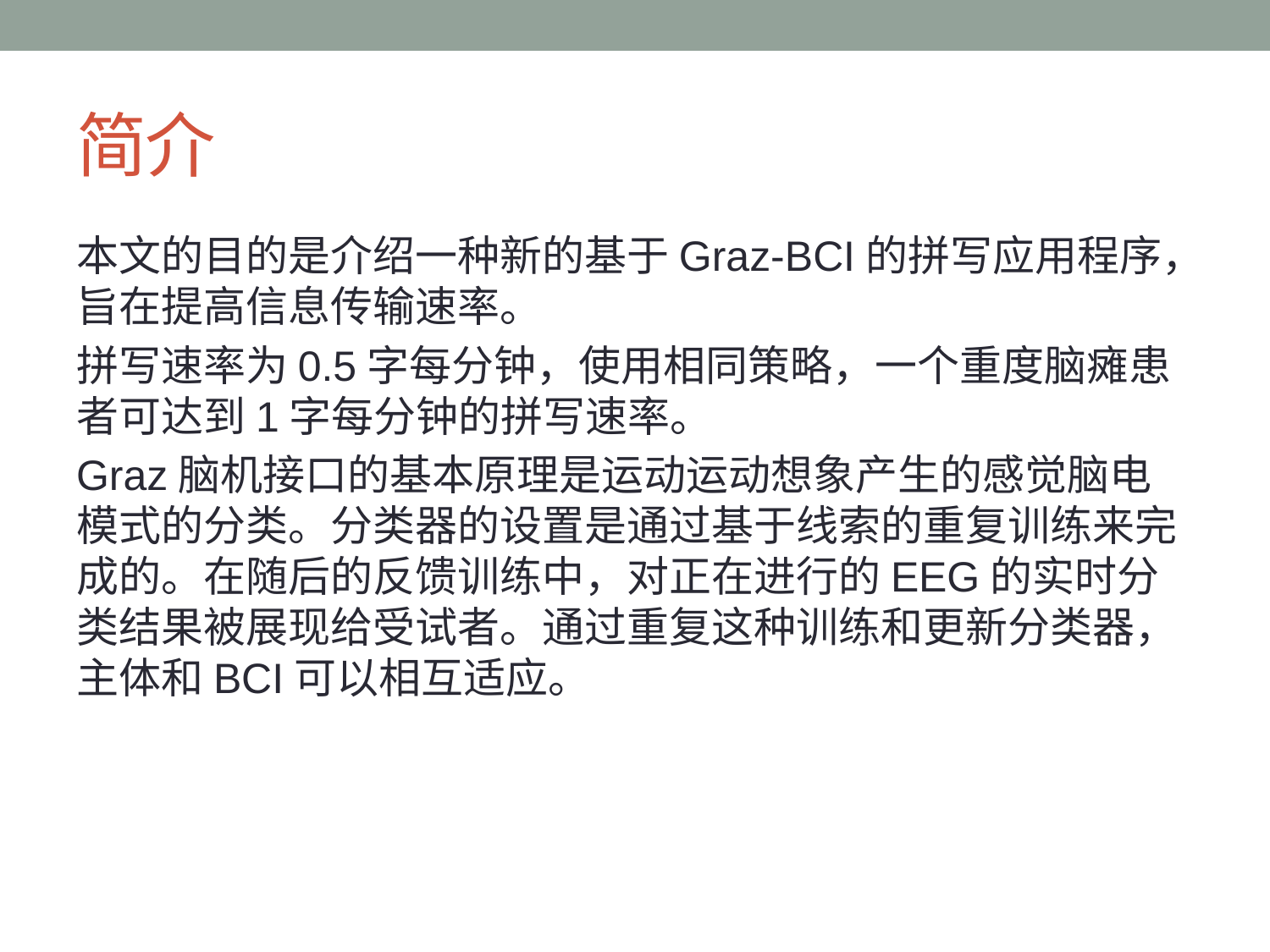

# 简介
本文的目的是介绍一种新的基于Graz-BCI的拼写应用程序，旨在提高信息传输速率。
拼写速率为0.5字每分钟，使用相同策略，一个重度脑瘫患者可达到1字每分钟的拼写速率。
Graz脑机接口的基本原理是运动运动想象产生的感觉脑电模式的分类。分类器的设置是通过基于线索的重复训练来完成的。在随后的反馈训练中，对正在进行的EEG的实时分类结果被展现给受试者。通过重复这种训练和更新分类器，主体和BCI可以相互适应。